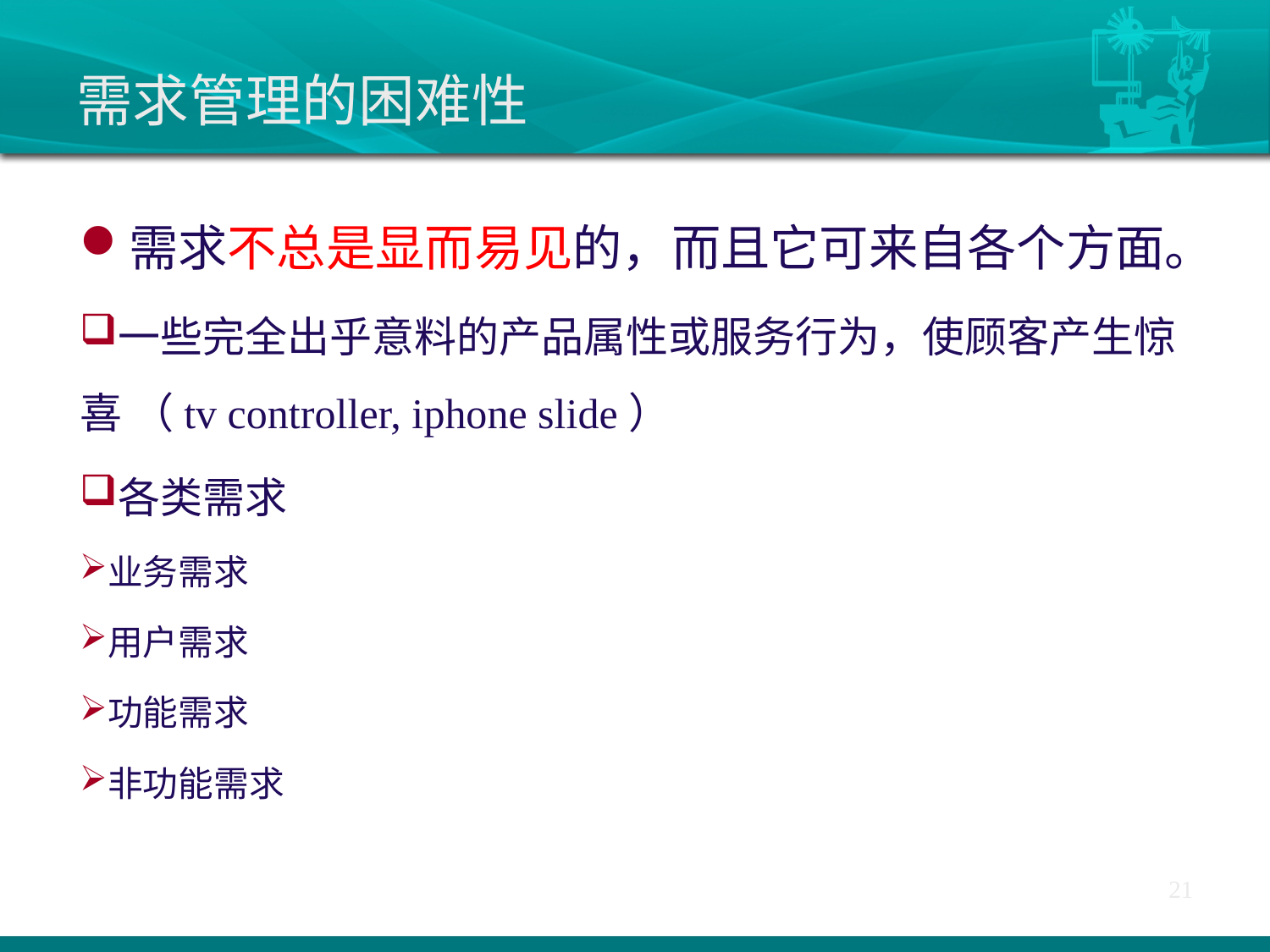

# 需求管理的困难性
需求不总是显而易见的，而且它可来自各个方面。
一些完全出乎意料的产品属性或服务行为，使顾客产生惊喜 （tv controller, iphone slide）
各类需求
业务需求
用户需求
功能需求
非功能需求
21